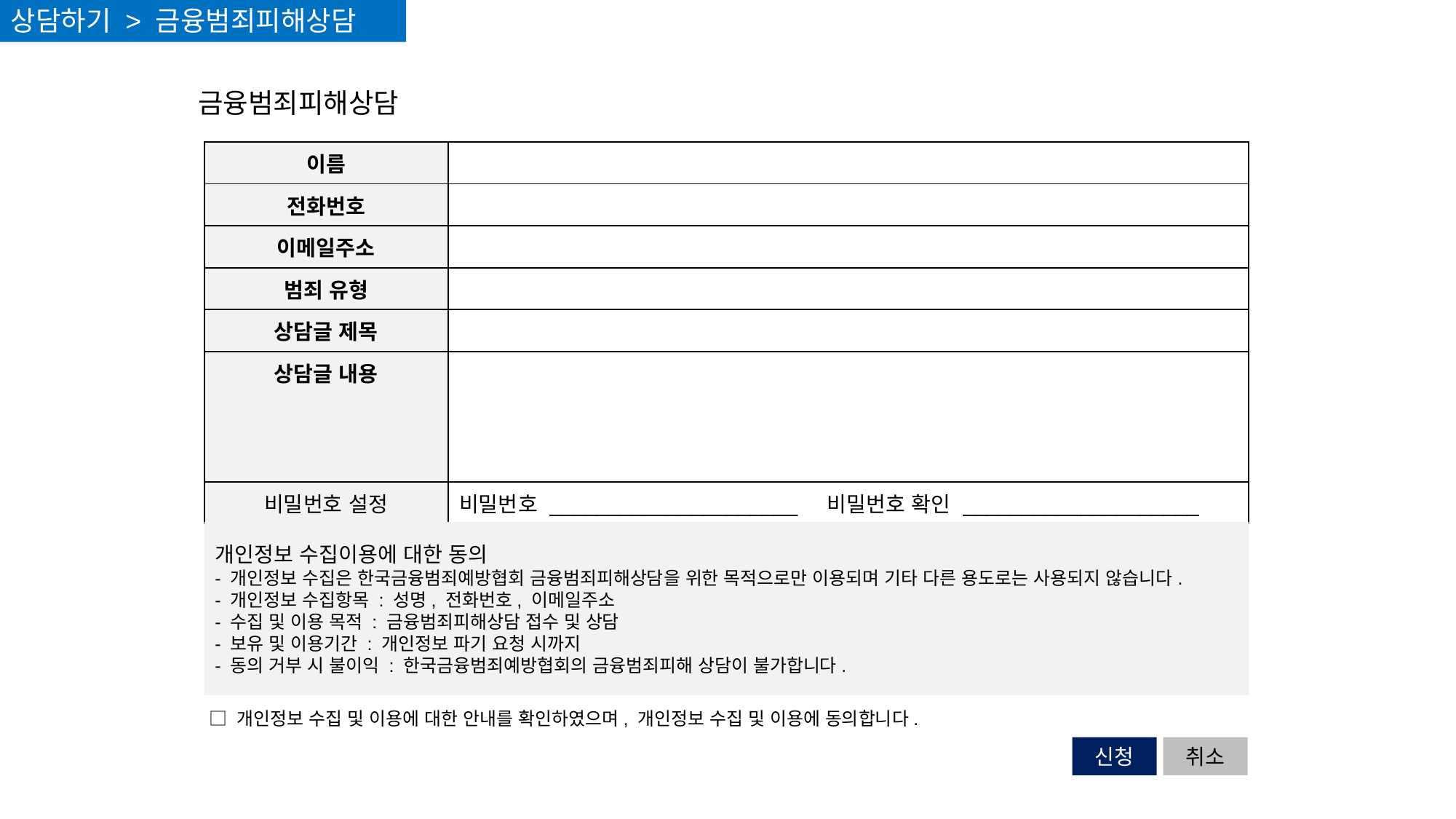

상담하기 > 금융범죄피해상담
금융범죄피해상담
| 이름 |  |
| --- | --- |
| 전화번호 |  |
| 이메일주소 |  |
| 범죄 유형 |  |
| 상담글 제목 |  |
| 상담글 내용 |  |
| 비밀번호 설정 | 비밀번호 \_\_\_\_\_\_\_\_\_\_\_\_\_\_\_\_\_\_\_\_\_ 비밀번호 확인 \_\_\_\_\_\_\_\_\_\_\_\_\_\_\_\_\_\_\_\_ |
개인정보 수집이용에 대한 동의
- 개인정보 수집은 한국금융범죄예방협회 금융범죄피해상담을 위한 목적으로만 이용되며 기타 다른 용도로는 사용되지 않습니다.
- 개인정보 수집항목 : 성명, 전화번호, 이메일주소
- 수집 및 이용 목적 : 금융범죄피해상담 접수 및 상담
- 보유 및 이용기간 : 개인정보 파기 요청 시까지
- 동의 거부 시 불이익 : 한국금융범죄예방협회의 금융범죄피해 상담이 불가합니다.
□ 개인정보 수집 및 이용에 대한 안내를 확인하였으며, 개인정보 수집 및 이용에 동의합니다.
신청
취소